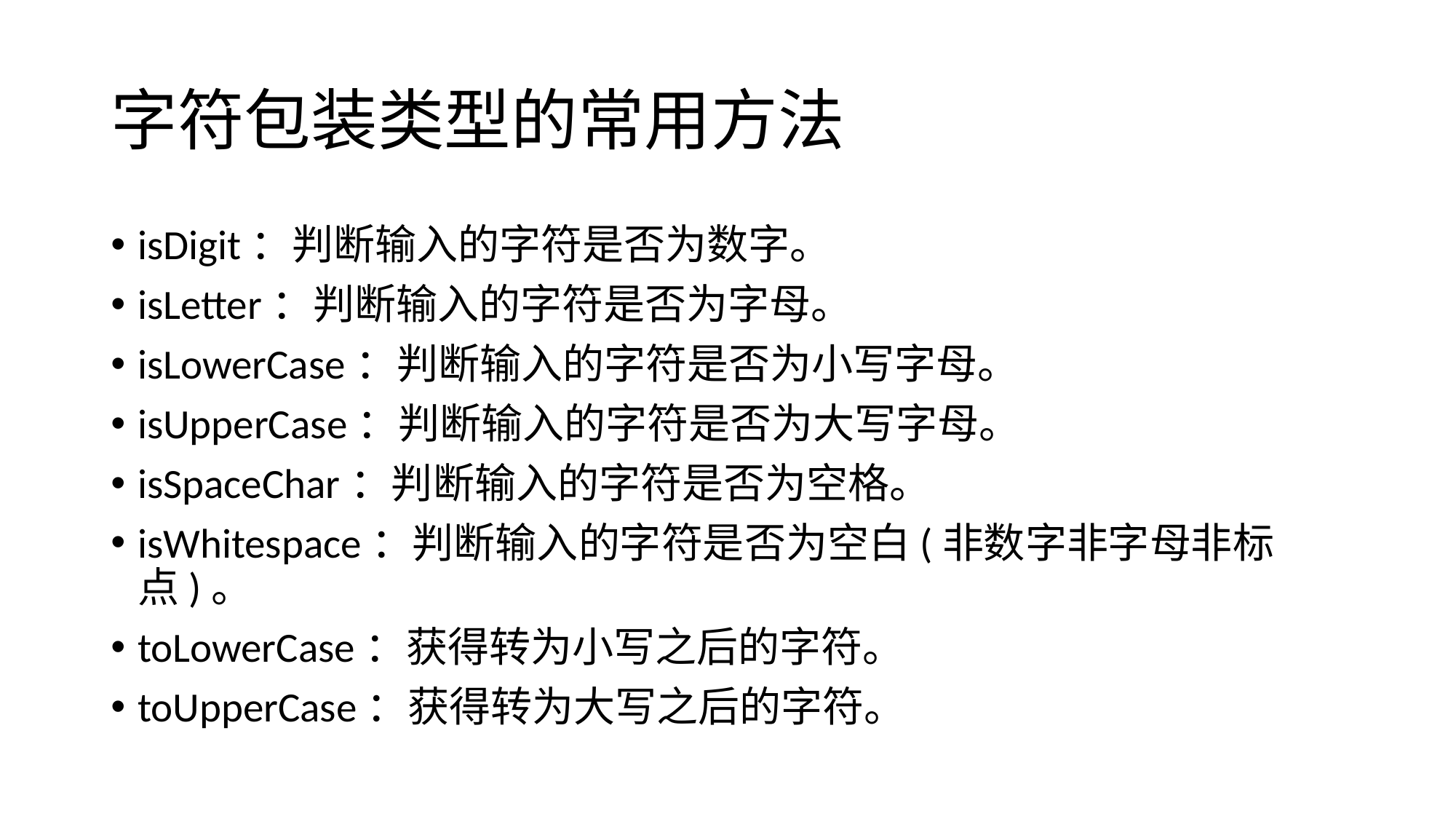

# 字符包装类型的常用方法
isDigit：判断输入的字符是否为数字。
isLetter：判断输入的字符是否为字母。
isLowerCase：判断输入的字符是否为小写字母。
isUpperCase：判断输入的字符是否为大写字母。
isSpaceChar：判断输入的字符是否为空格。
isWhitespace：判断输入的字符是否为空白(非数字非字母非标点)。
toLowerCase：获得转为小写之后的字符。
toUpperCase：获得转为大写之后的字符。